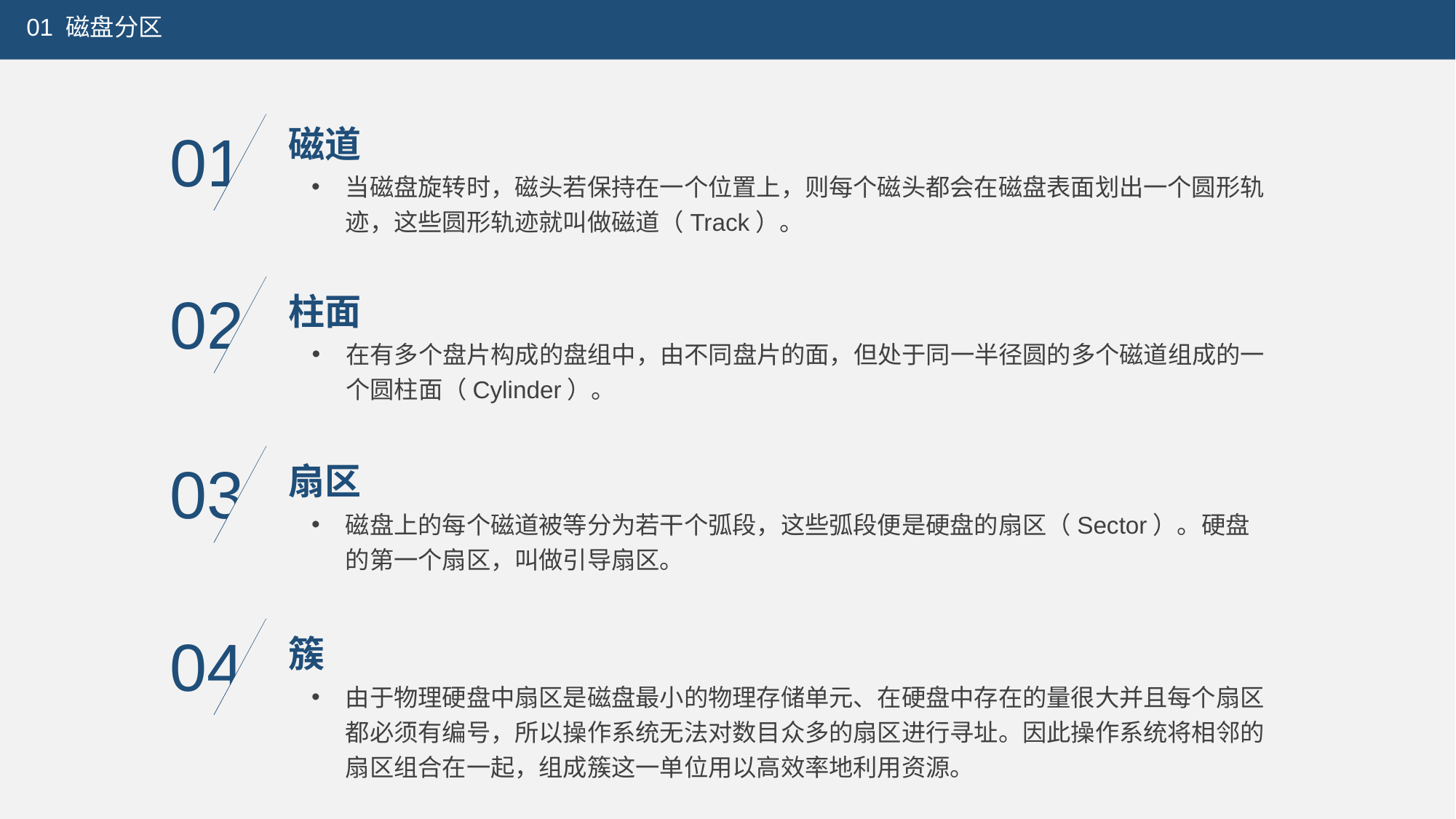

01 磁盘分区

磁道

01
当磁盘旋转时，磁头若保持在一个位置上，则每个磁头都会在磁盘表面划出一个圆形轨迹，这些圆形轨迹就叫做磁道（Track）。
柱面

02
在有多个盘片构成的盘组中，由不同盘片的面，但处于同一半径圆的多个磁道组成的一个圆柱面（Cylinder）。
扇区

03
磁盘上的每个磁道被等分为若干个弧段，这些弧段便是硬盘的扇区（Sector）。硬盘的第一个扇区，叫做引导扇区。
簇

04
由于物理硬盘中扇区是磁盘最小的物理存储单元、在硬盘中存在的量很大并且每个扇区都必须有编号，所以操作系统无法对数目众多的扇区进行寻址。因此操作系统将相邻的扇区组合在一起，组成簇这一单位用以高效率地利用资源。